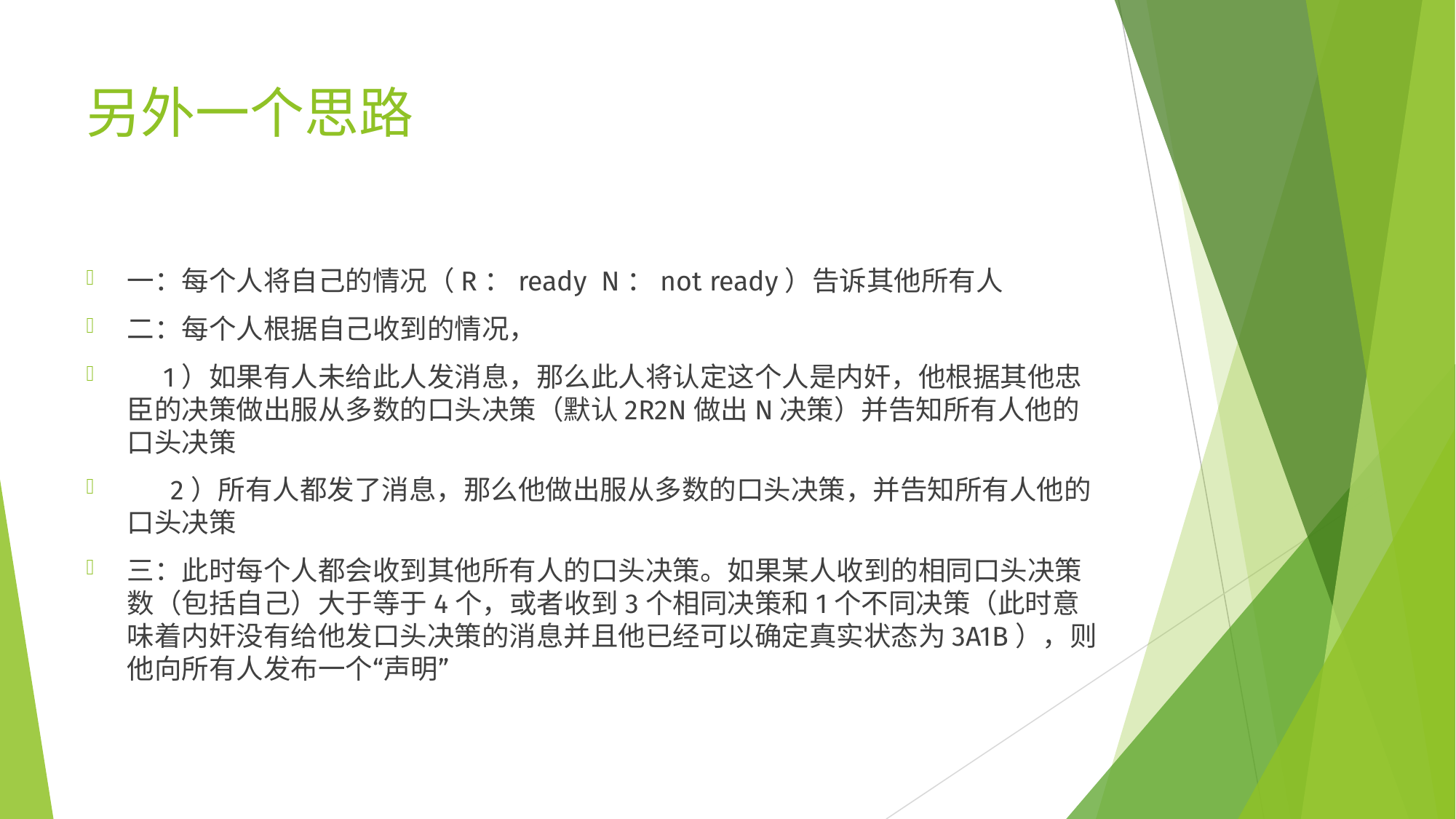

# 另外一个思路
一：每个人将自己的情况（R：ready  N：not ready）告诉其他所有人
二：每个人根据自己收到的情况，
     1）如果有人未给此人发消息，那么此人将认定这个人是内奸，他根据其他忠臣的决策做出服从多数的口头决策（默认2R2N做出N决策）并告知所有人他的口头决策
      2）所有人都发了消息，那么他做出服从多数的口头决策，并告知所有人他的口头决策
三：此时每个人都会收到其他所有人的口头决策。如果某人收到的相同口头决策数（包括自己）大于等于4个，或者收到3个相同决策和1个不同决策（此时意味着内奸没有给他发口头决策的消息并且他已经可以确定真实状态为3A1B），则他向所有人发布一个“声明”